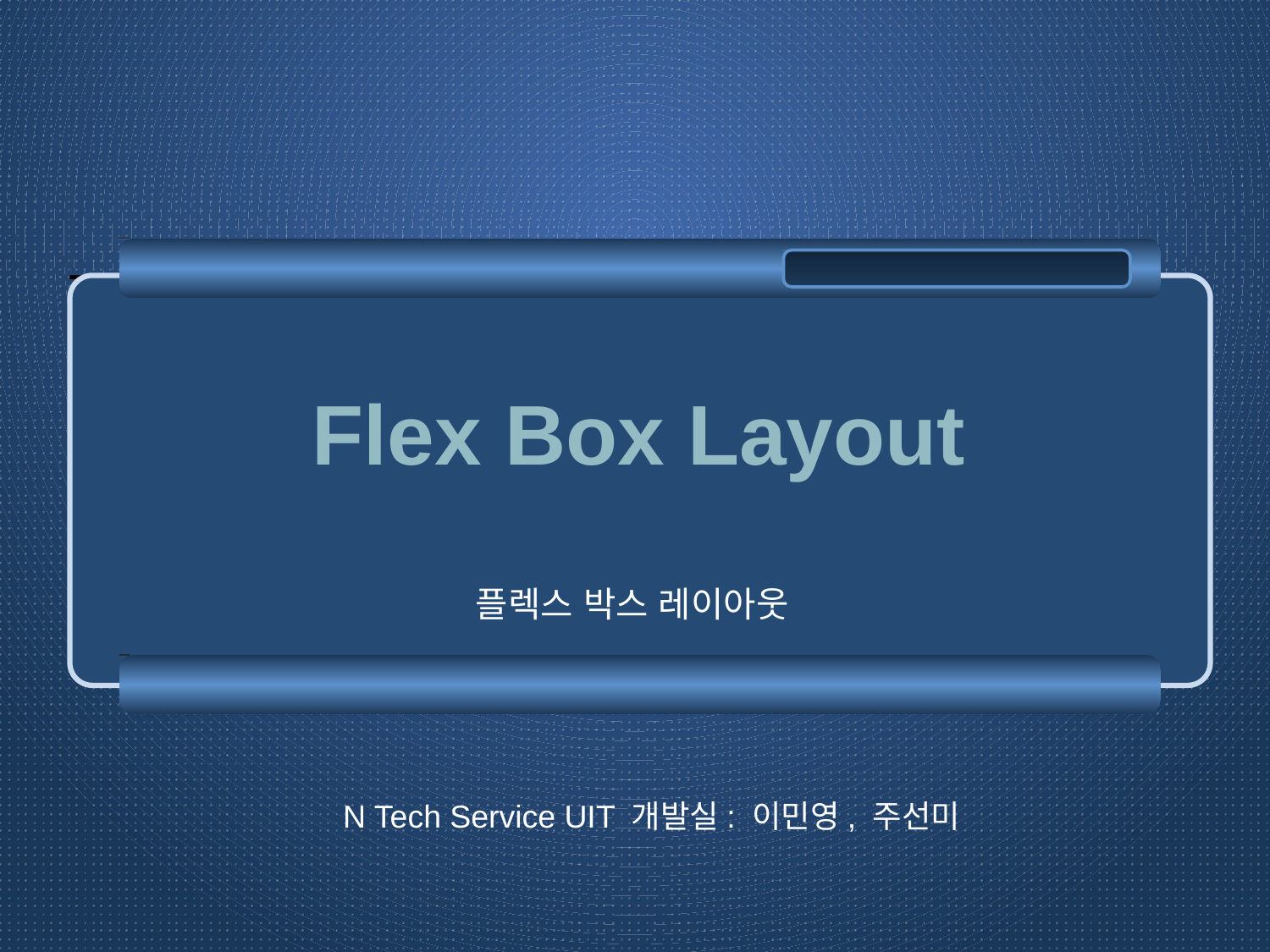

# Flex Box Layout
플렉스 박스 레이아웃
N Tech Service UIT 개발실: 이민영, 주선미